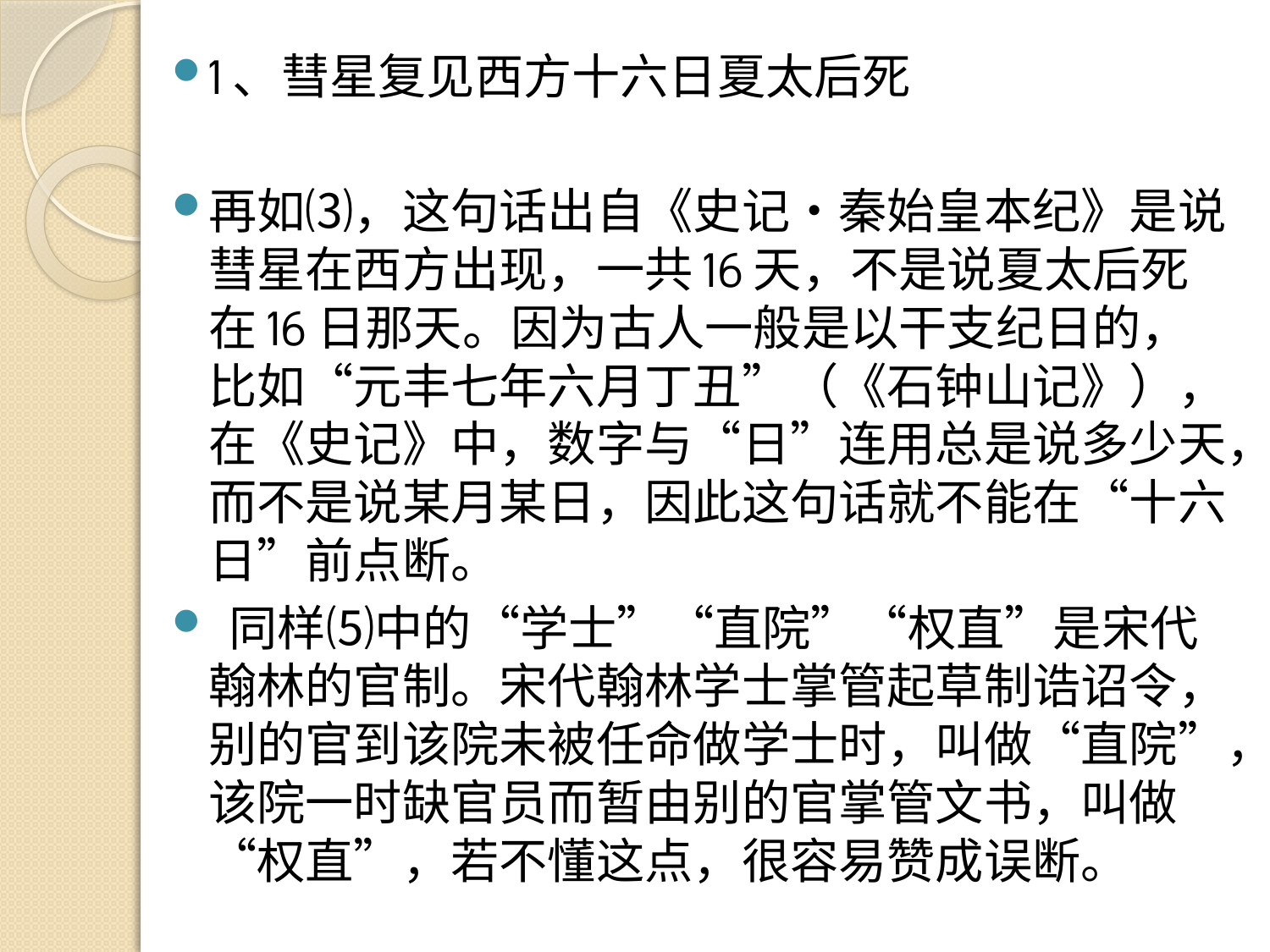

1、彗星复见西方十六日夏太后死

再如⑶，这句话出自《史记•秦始皇本纪》是说彗星在西方出现，一共16天，不是说夏太后死在16日那天。因为古人一般是以干支纪日的，比如“元丰七年六月丁丑”（《石钟山记》），在《史记》中，数字与“日”连用总是说多少天，而不是说某月某日，因此这句话就不能在“十六日”前点断。
 同样⑸中的“学士”“直院”“权直”是宋代翰林的官制。宋代翰林学士掌管起草制诰诏令，别的官到该院未被任命做学士时，叫做“直院”，该院一时缺官员而暂由别的官掌管文书，叫做“权直”，若不懂这点，很容易赞成误断。